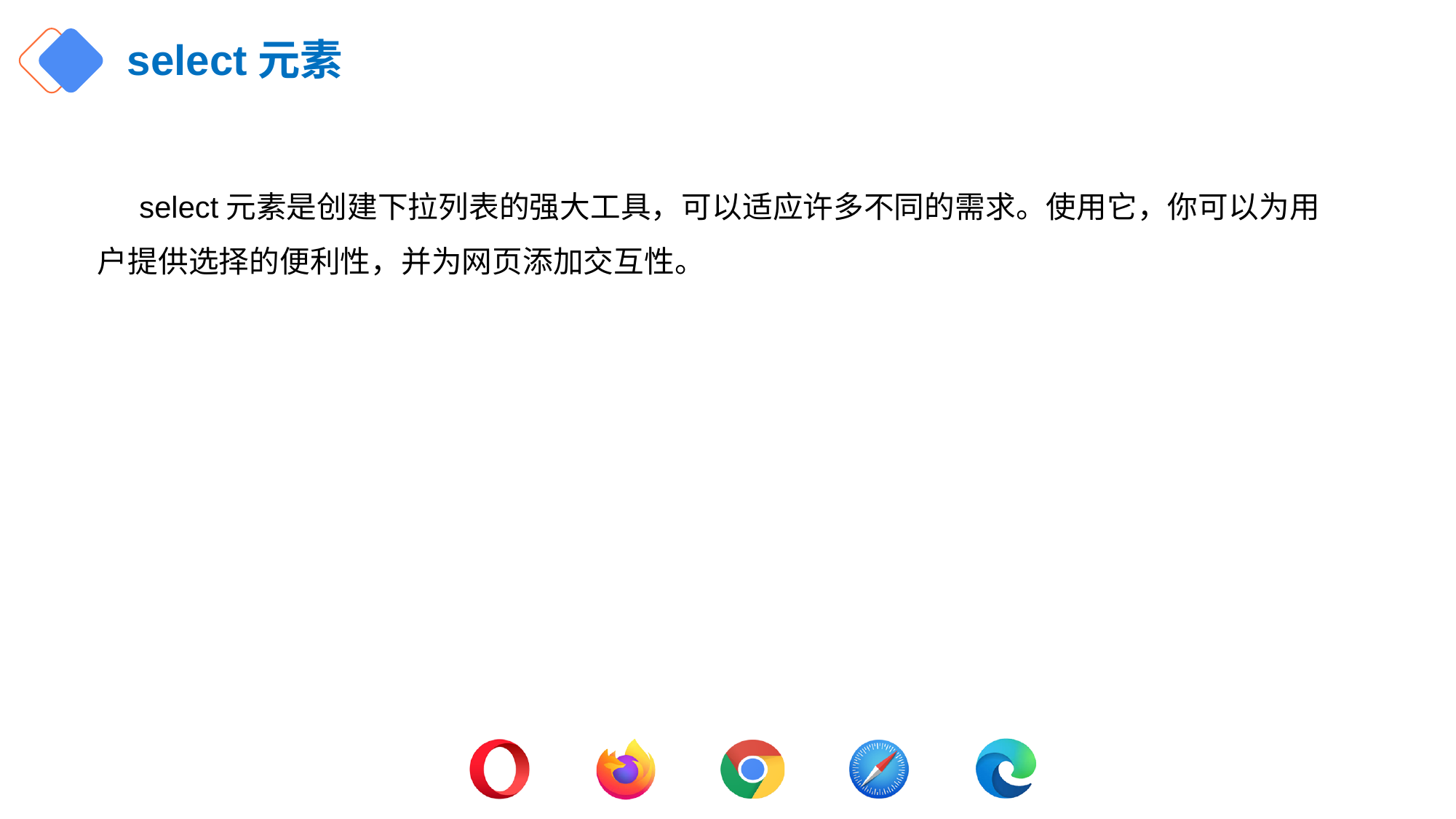

# select元素
     select元素是创建下拉列表的强大工具，可以适应许多不同的需求。使用它，你可以为用户提供选择的便利性，并为网页添加交互性。